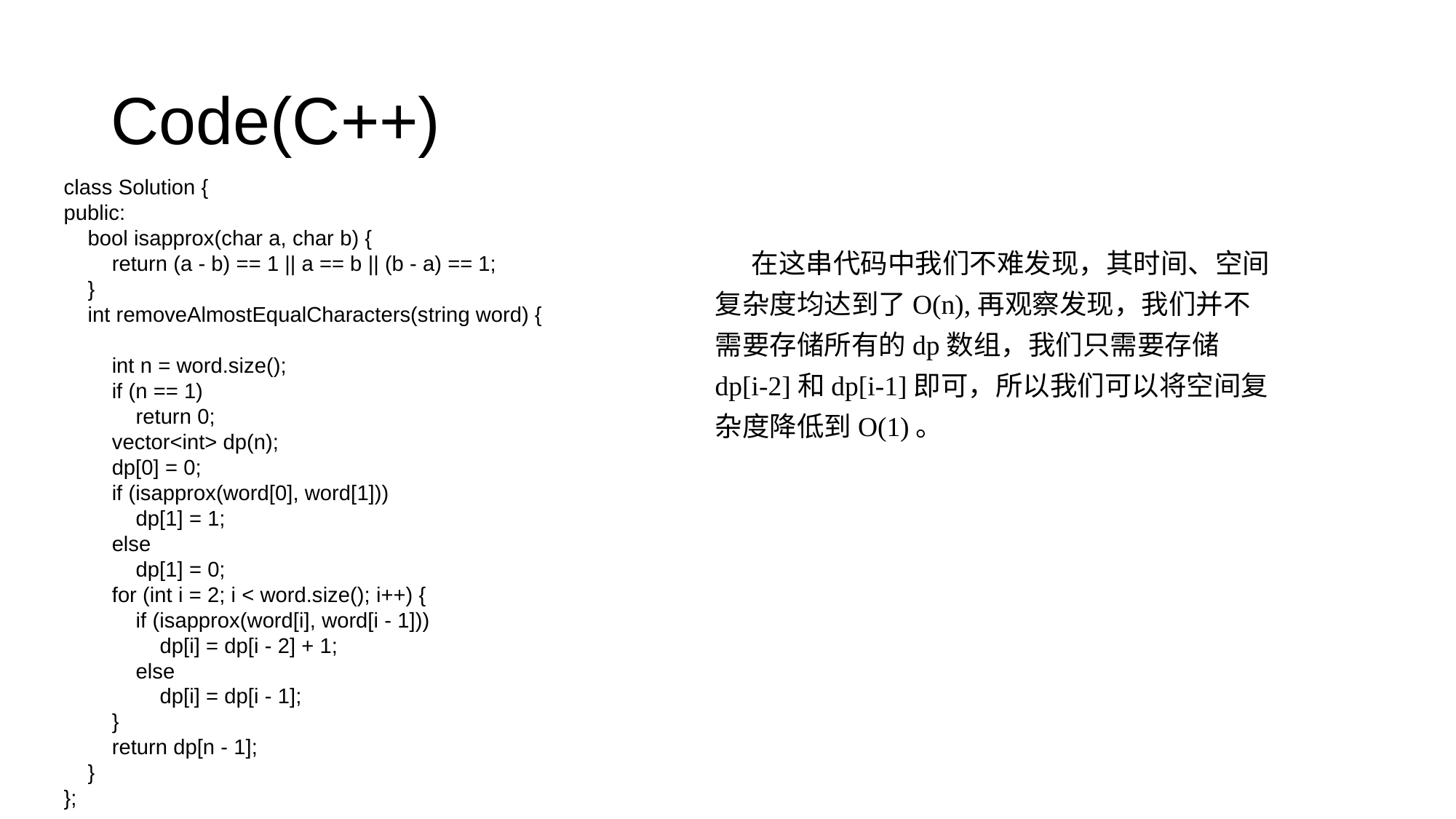

# Code(C++)
class Solution {
public:
    bool isapprox(char a, char b) {
        return (a - b) == 1 || a == b || (b - a) == 1;
    }
    int removeAlmostEqualCharacters(string word) {

        int n = word.size();
        if (n == 1)
            return 0;
        vector<int> dp(n);
        dp[0] = 0;
        if (isapprox(word[0], word[1]))
            dp[1] = 1;
        else
            dp[1] = 0;
        for (int i = 2; i < word.size(); i++) {
            if (isapprox(word[i], word[i - 1]))
                dp[i] = dp[i - 2] + 1;
            else
                dp[i] = dp[i - 1];
        }
        return dp[n - 1];
    }
};
在这串代码中我们不难发现，其时间、空间复杂度均达到了O(n),再观察发现，我们并不需要存储所有的dp数组，我们只需要存储dp[i-2]和dp[i-1]即可，所以我们可以将空间复杂度降低到O(1)。